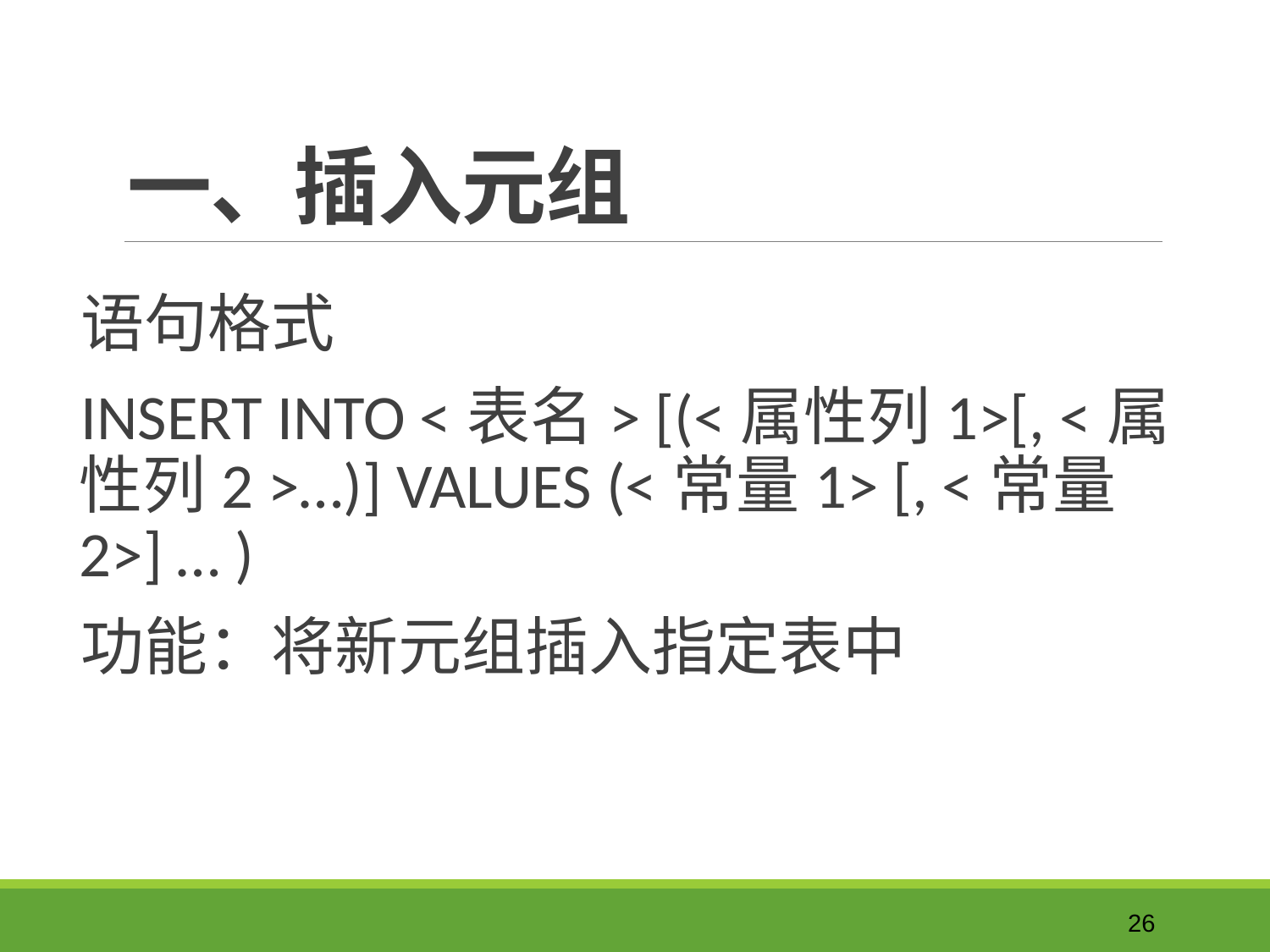

# 一、插入元组
语句格式
INSERT INTO <表名> [(<属性列1>[, <属性列2 >…)] VALUES (<常量1> [, <常量2>] … )
功能：将新元组插入指定表中

26